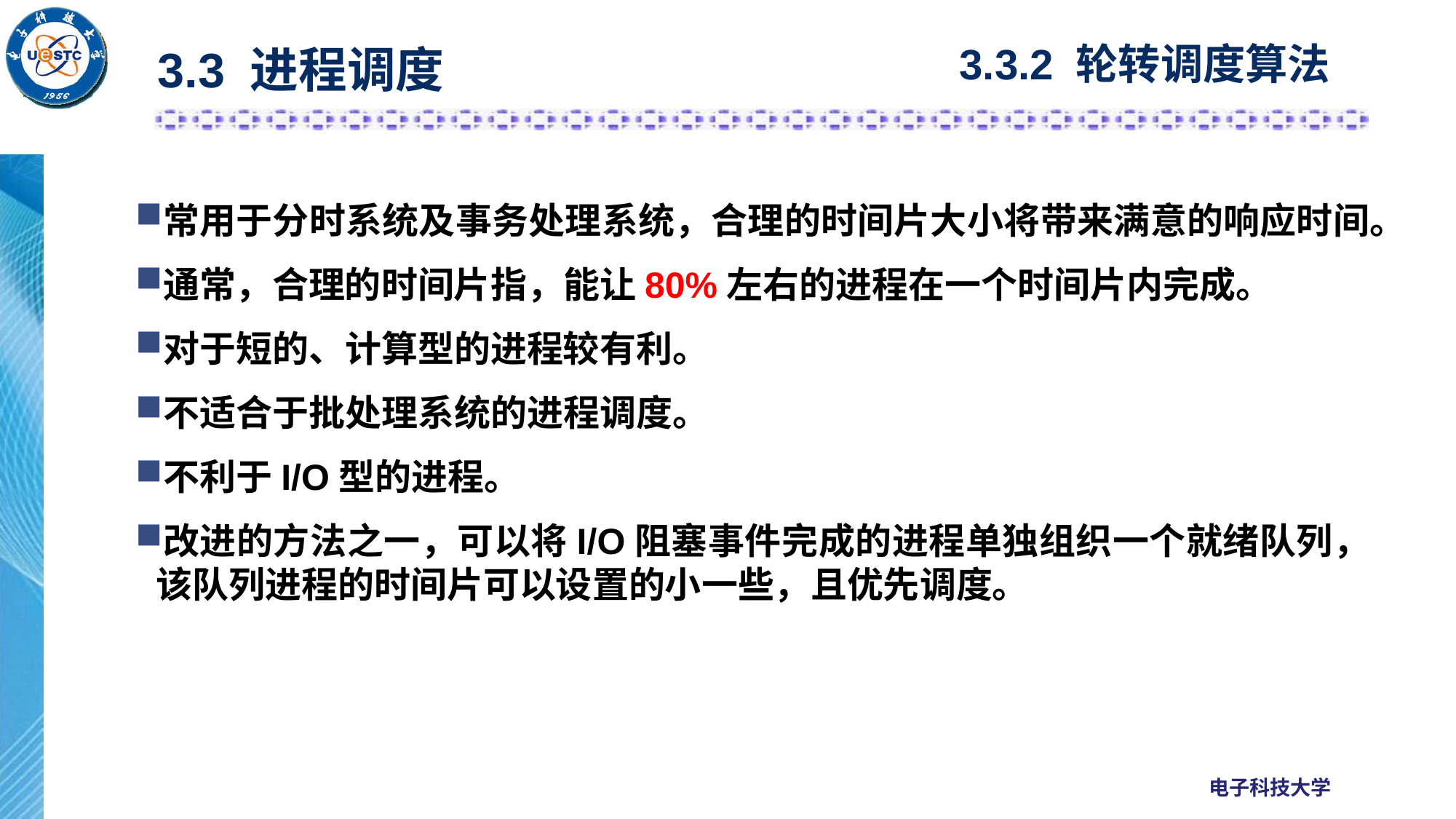

3.3.2 轮转调度算法
3.3 进程调度
常用于分时系统及事务处理系统，合理的时间片大小将带来满意的响应时间。
通常，合理的时间片指，能让80%左右的进程在一个时间片内完成。
对于短的、计算型的进程较有利。
不适合于批处理系统的进程调度。
不利于I/O型的进程。
改进的方法之一，可以将I/O阻塞事件完成的进程单独组织一个就绪队列，该队列进程的时间片可以设置的小一些，且优先调度。